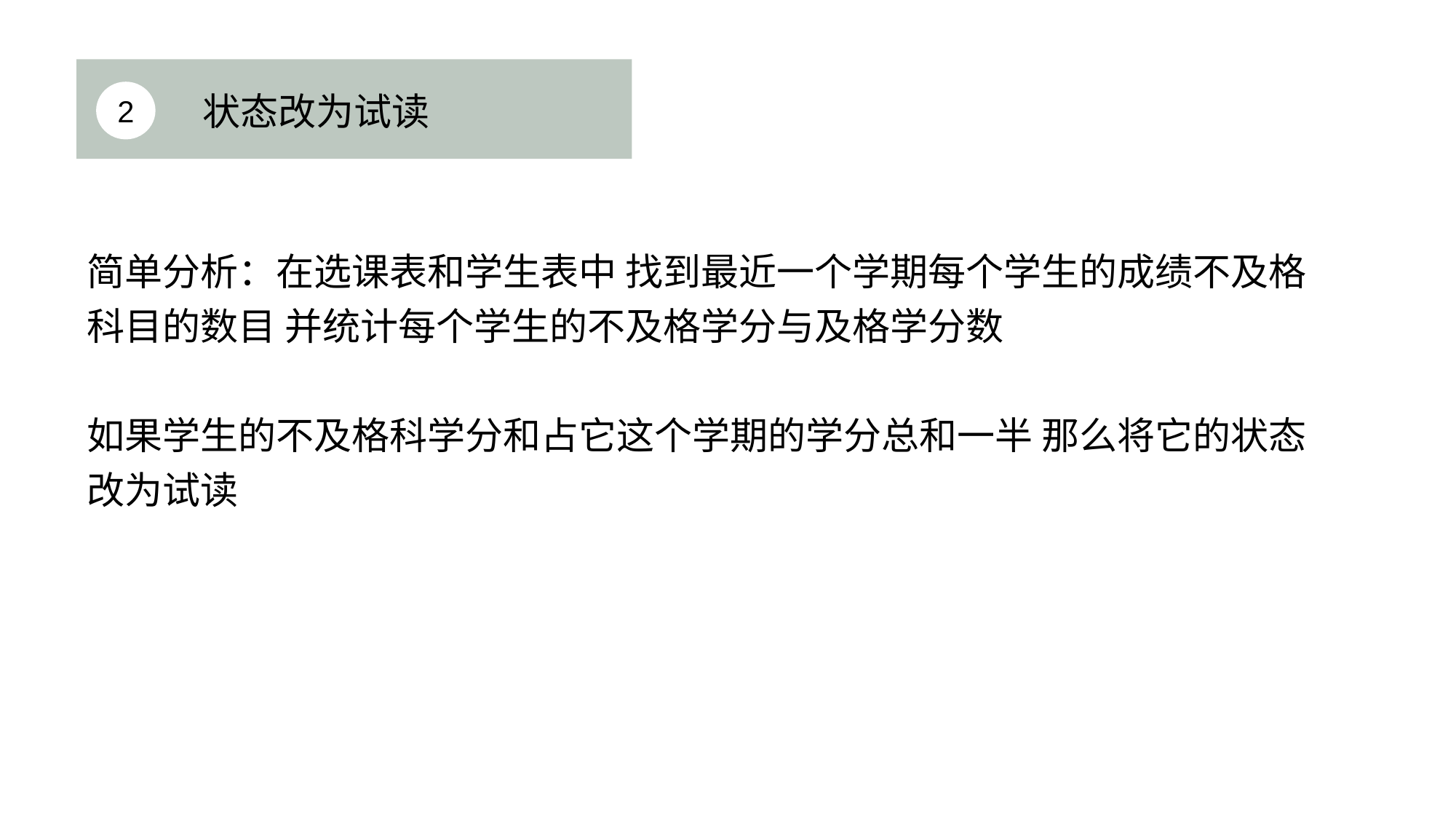

2
状态改为试读
简单分析：在选课表和学生表中 找到最近一个学期每个学生的成绩不及格科目的数目 并统计每个学生的不及格学分与及格学分数

如果学生的不及格科学分和占它这个学期的学分总和一半 那么将它的状态改为试读